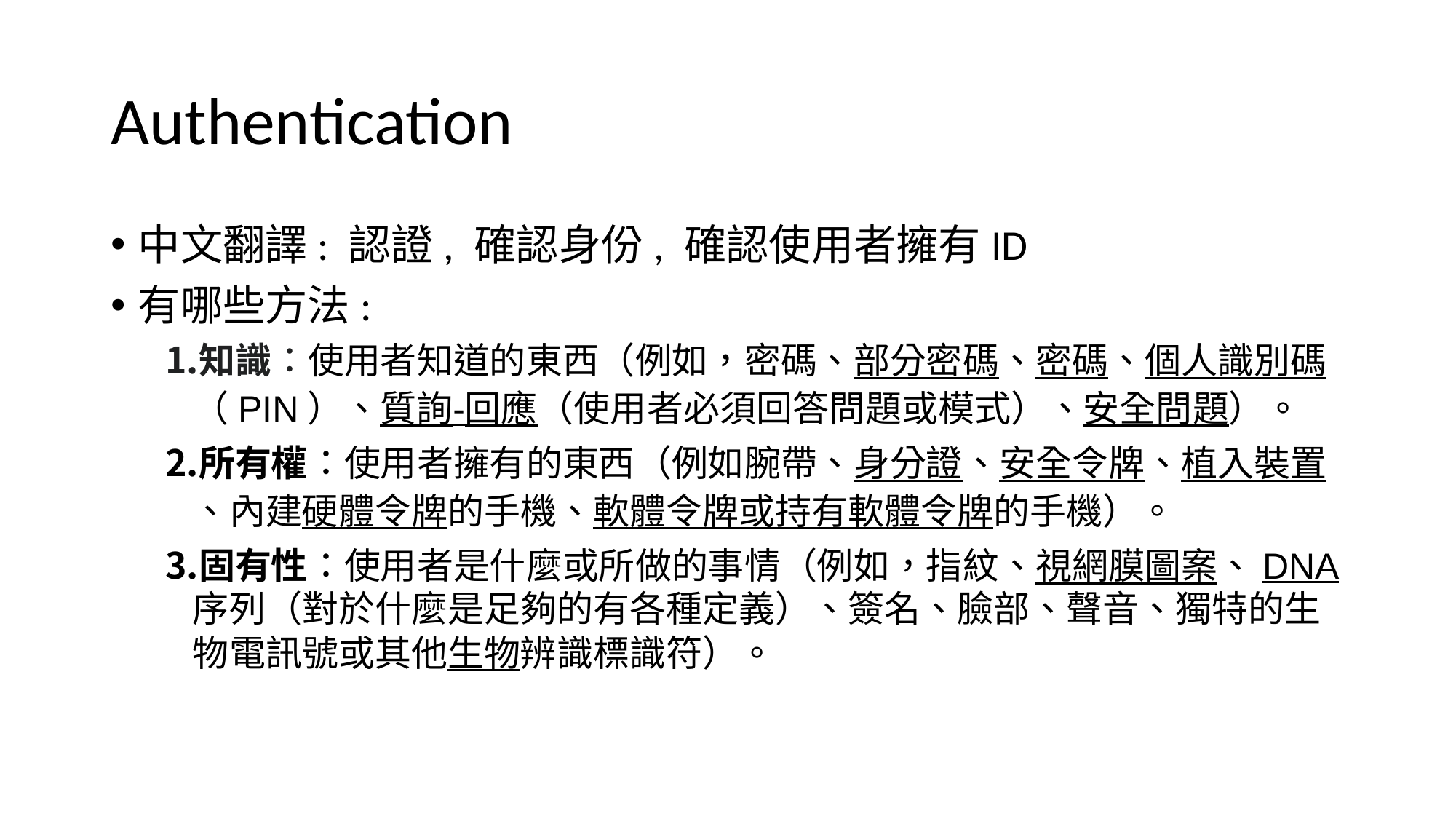

# Authentication
中文翻譯: 認證, 確認身份, 確認使用者擁有ID
有哪些方法:
知識：使用者知道的東西（例如，密碼、部分密碼、密碼、個人識別碼（PIN）、質詢-回應（使用者必須回答問題或模式）、安全問題）。
所有權：使用者擁有的東西（例如腕帶、身分證、安全令牌、植入裝置、內建硬體令牌的手機、軟體令牌或持有軟體令牌的手機）。
固有性：使用者是什麼或所做的事情（例如，指紋、視網膜圖案、DNA序列（對於什麼是足夠的有各種定義）、簽名、臉部、聲音、獨特的生物電訊號或其他生物辨識標識符）。